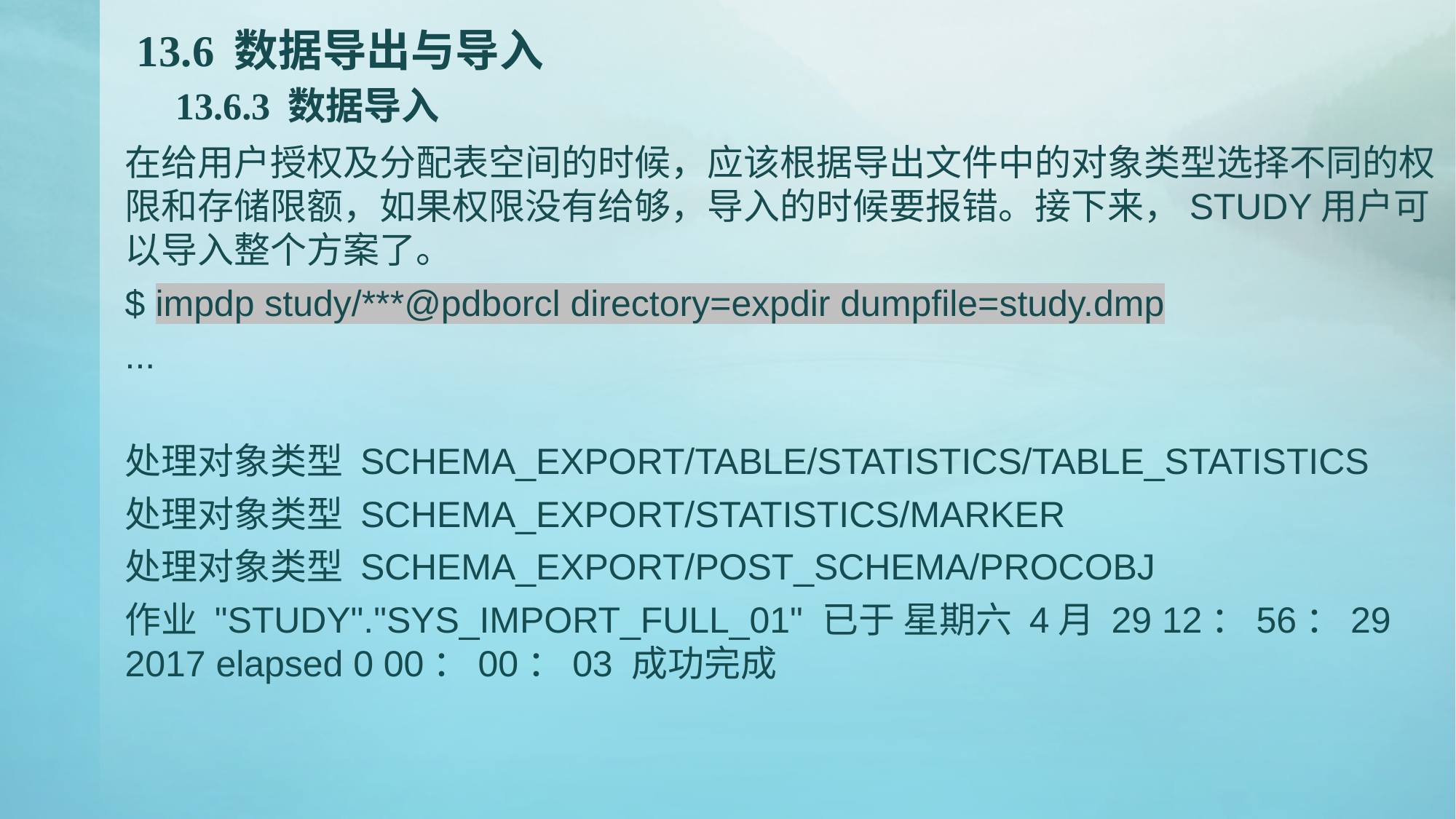

# 13.6 数据导出与导入 13.6.3 数据导入
在给用户授权及分配表空间的时候，应该根据导出文件中的对象类型选择不同的权限和存储限额，如果权限没有给够，导入的时候要报错。接下来，STUDY用户可以导入整个方案了。
$ impdp study/***@pdborcl directory=expdir dumpfile=study.dmp
...

处理对象类型 SCHEMA_EXPORT/TABLE/STATISTICS/TABLE_STATISTICS
处理对象类型 SCHEMA_EXPORT/STATISTICS/MARKER
处理对象类型 SCHEMA_EXPORT/POST_SCHEMA/PROCOBJ
作业 "STUDY"."SYS_IMPORT_FULL_01" 已于 星期六 4月 29 12：56：29 2017 elapsed 0 00：00：03 成功完成